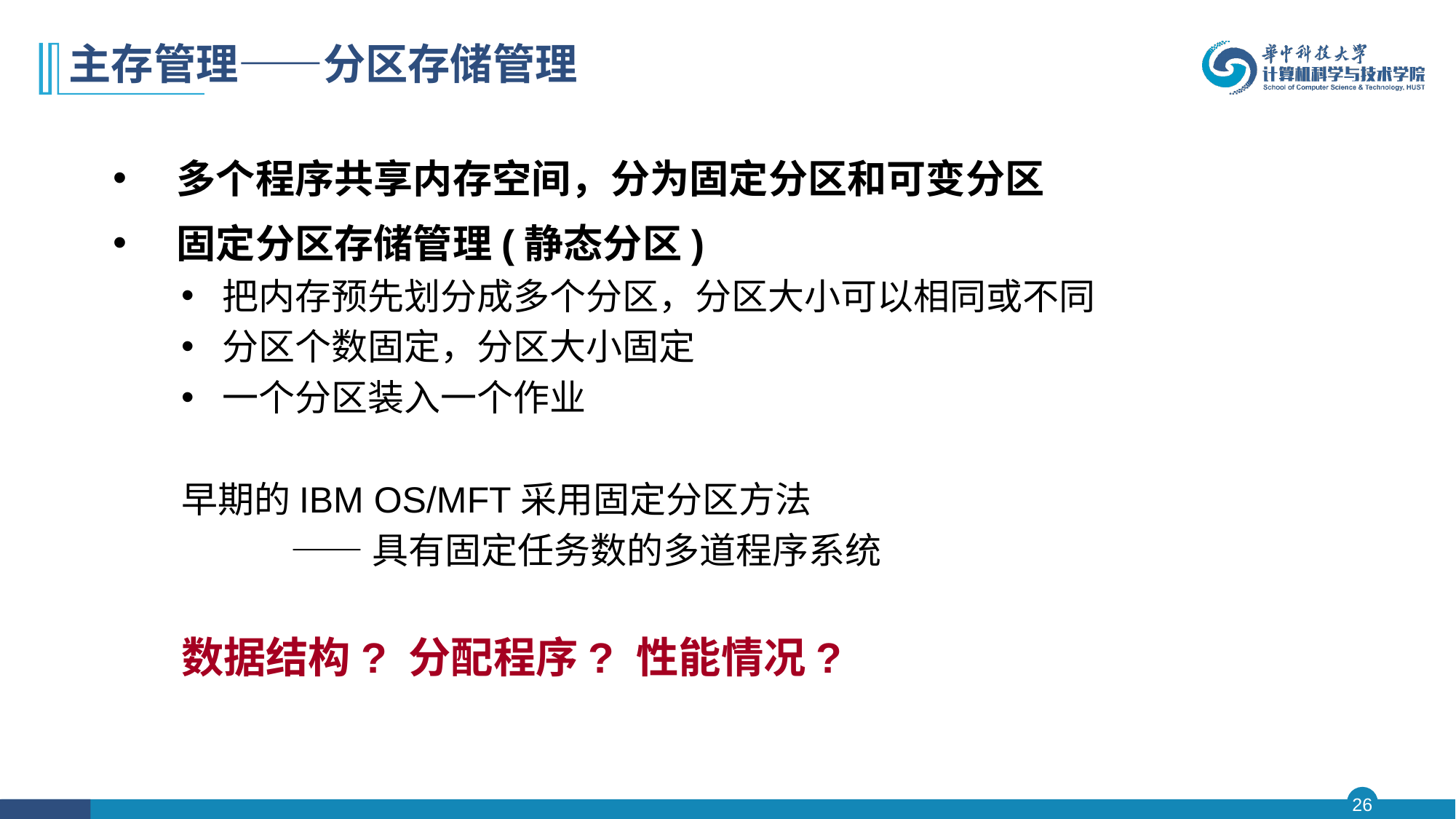

# 主存管理——分区存储管理
多个程序共享内存空间，分为固定分区和可变分区
固定分区存储管理(静态分区)
把内存预先划分成多个分区，分区大小可以相同或不同
分区个数固定，分区大小固定
一个分区装入一个作业

早期的IBM OS/MFT采用固定分区方法
	——具有固定任务数的多道程序系统

数据结构? 分配程序? 性能情况?